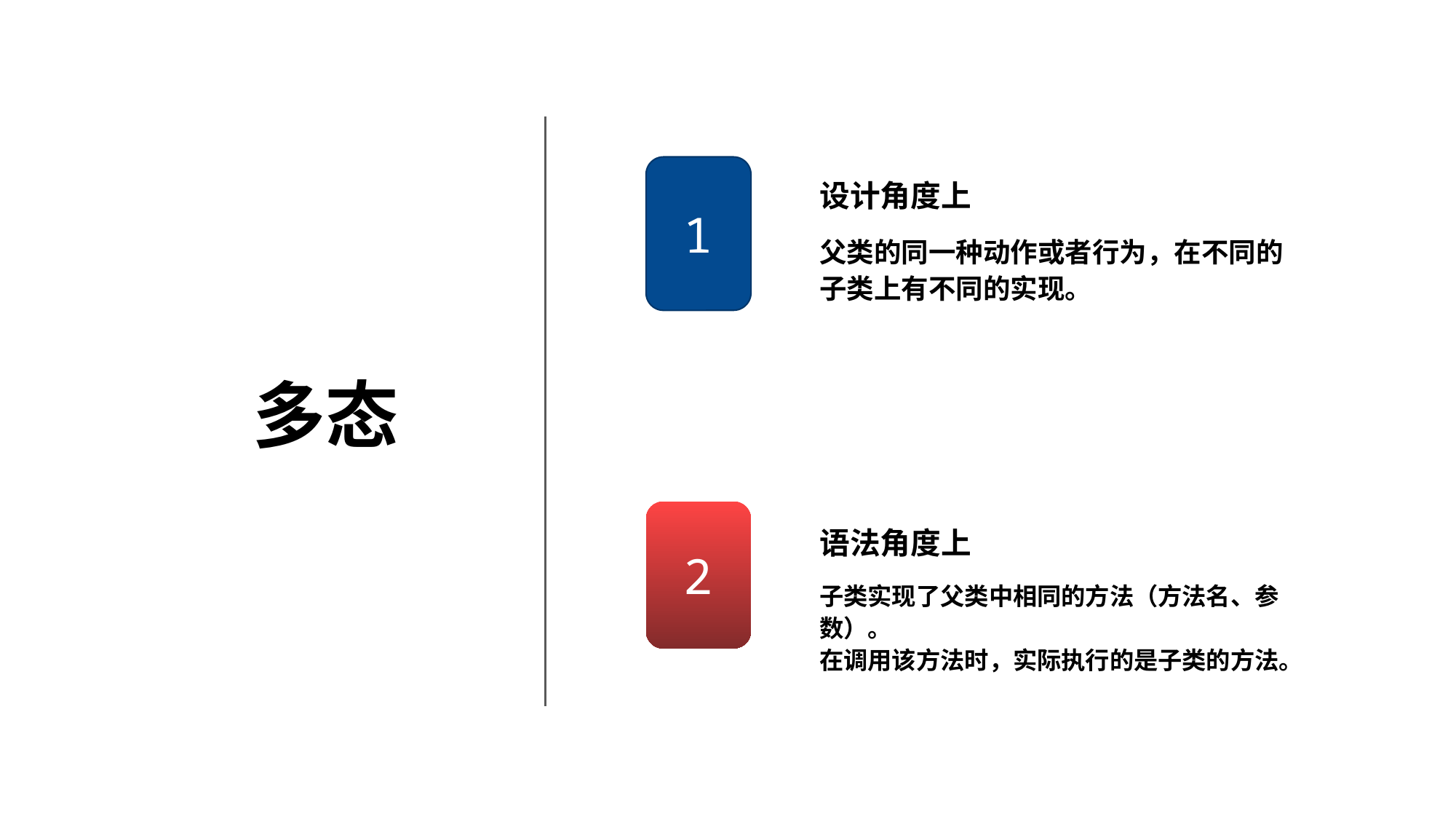

设计角度上
1
父类的同一种动作或者行为，在不同的子类上有不同的实现。
多态
2
语法角度上
子类实现了父类中相同的方法（方法名、参数）。
在调用该方法时，实际执行的是子类的方法。